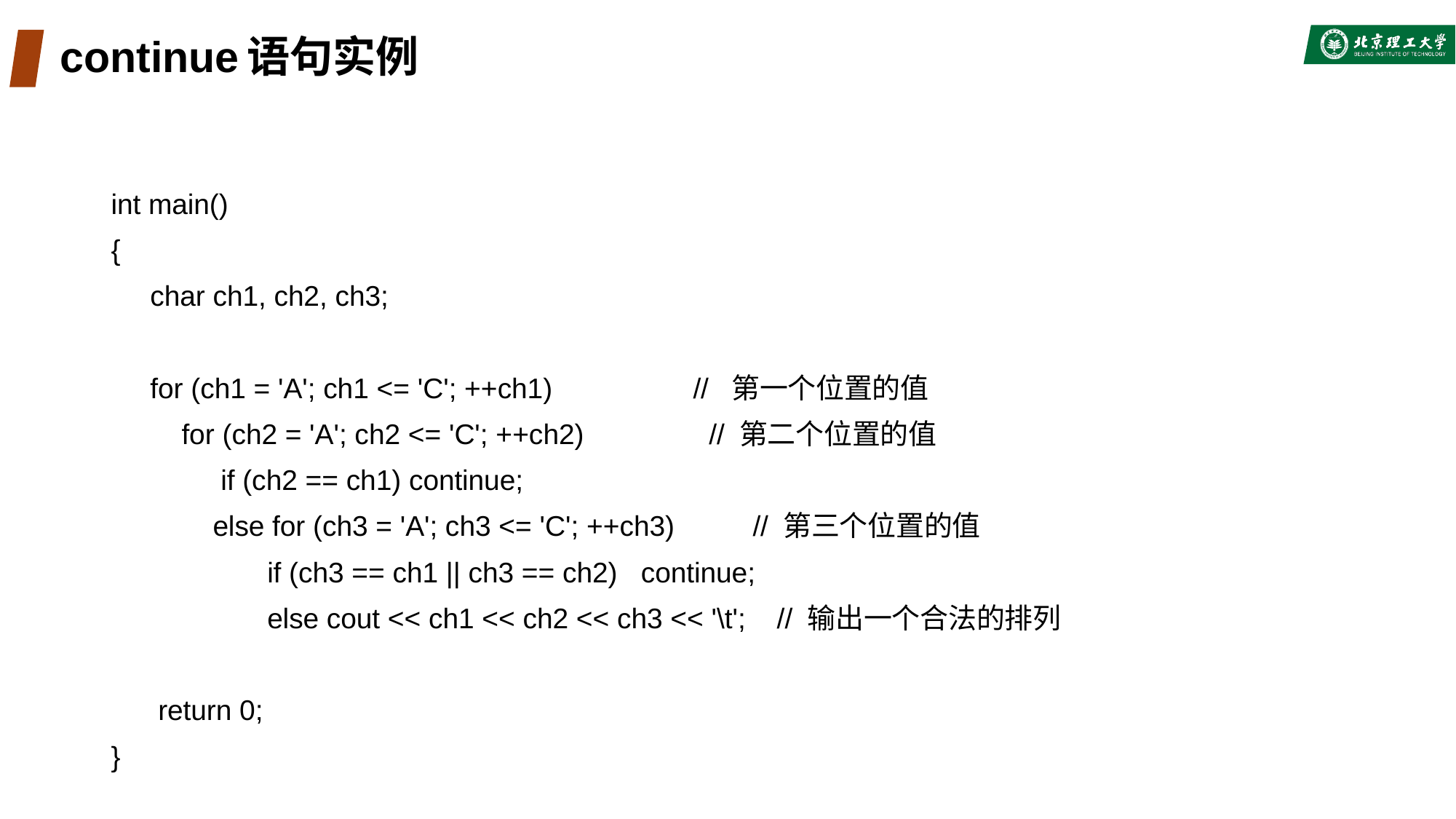

# continue语句实例
int main()
{
     char ch1, ch2, ch3;

     for (ch1 = 'A'; ch1 <= 'C'; ++ch1)                  //  第一个位置的值
         for (ch2 = 'A'; ch2 <= 'C'; ++ch2)                // 第二个位置的值
              if (ch2 == ch1) continue;
             else for (ch3 = 'A'; ch3 <= 'C'; ++ch3)          // 第三个位置的值
	      if (ch3 == ch1 || ch3 == ch2)   continue;
	      else cout << ch1 << ch2 << ch3 << '\t';    // 输出一个合法的排列

      return 0;
}